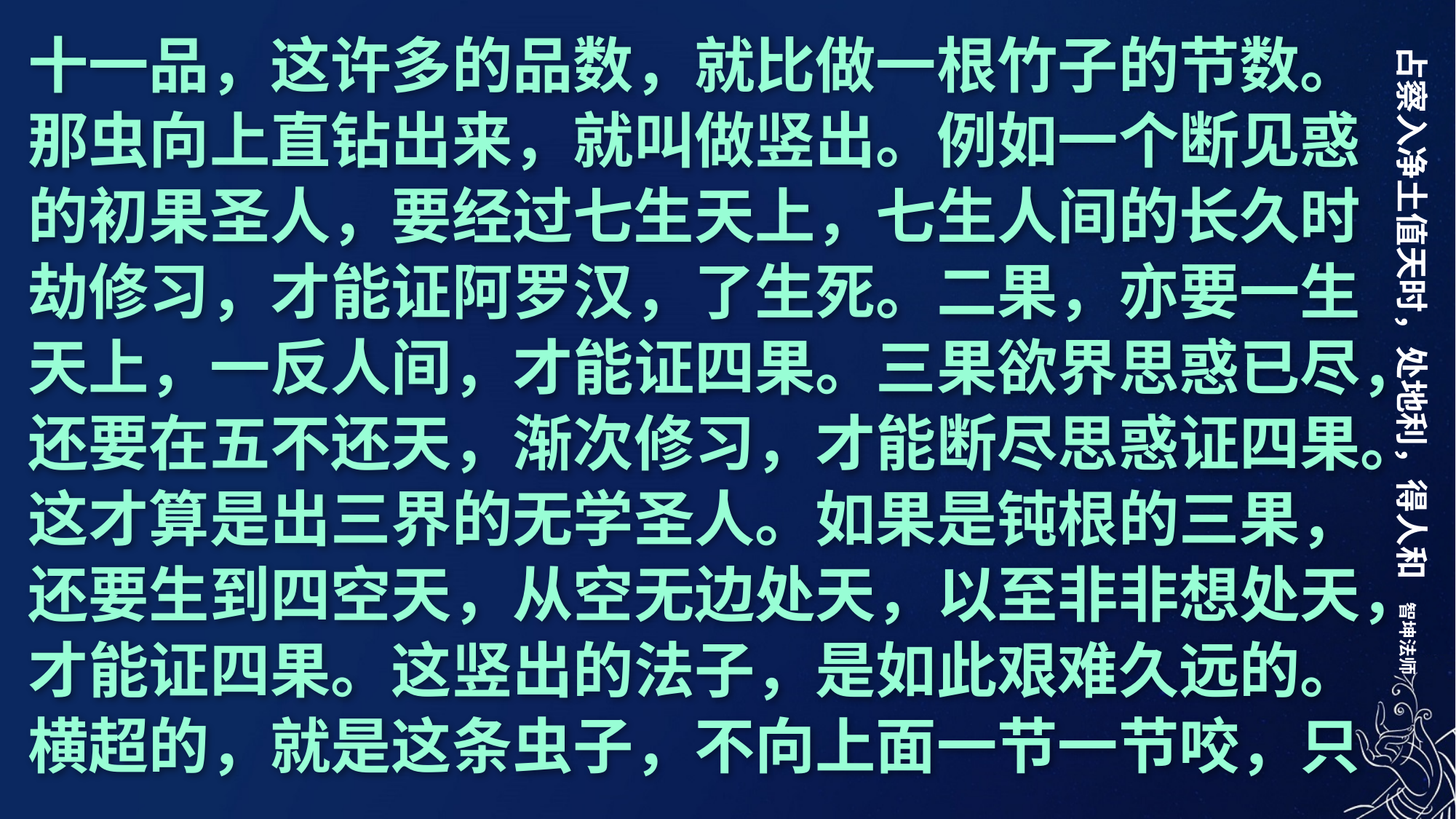

十一品，这许多的品数，就比做一根竹子的节数。那虫向上直钻出来，就叫做竖出。例如一个断见惑的初果圣人，要经过七生天上，七生人间的长久时劫修习，才能证阿罗汉，了生死。二果，亦要一生天上，一反人间，才能证四果。三果欲界思惑已尽，还要在五不还天，渐次修习，才能断尽思惑证四果。这才算是出三界的无学圣人。如果是钝根的三果，还要生到四空天，从空无边处天，以至非非想处天，才能证四果。这竖出的法子，是如此艰难久远的。横超的，就是这条虫子，不向上面一节一节咬，只